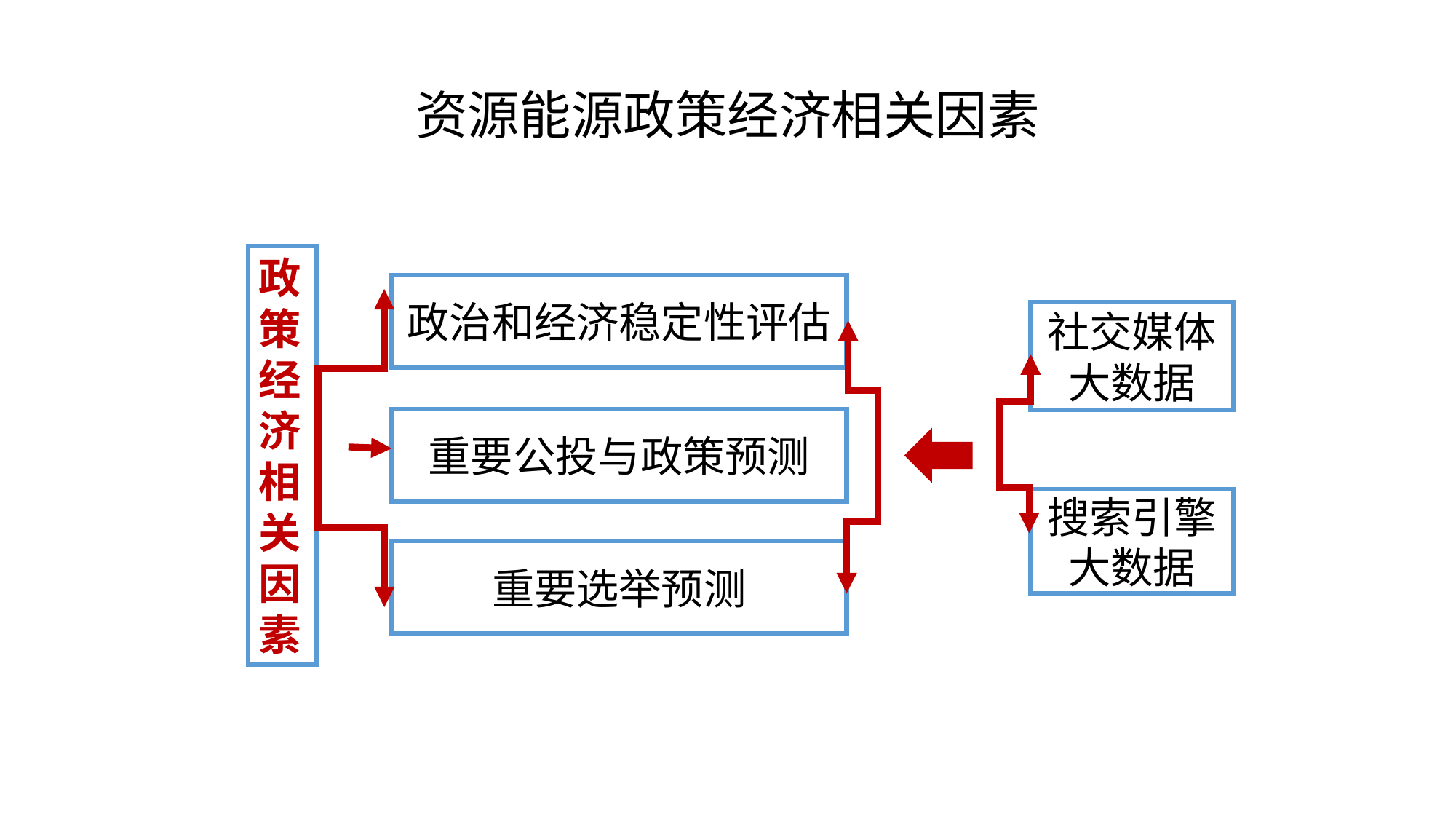

# 资源能源政策经济相关因素
政策经济相关因素
政治和经济稳定性评估
重要公投与政策预测
重要选举预测
社交媒体大数据

搜索引擎大数据